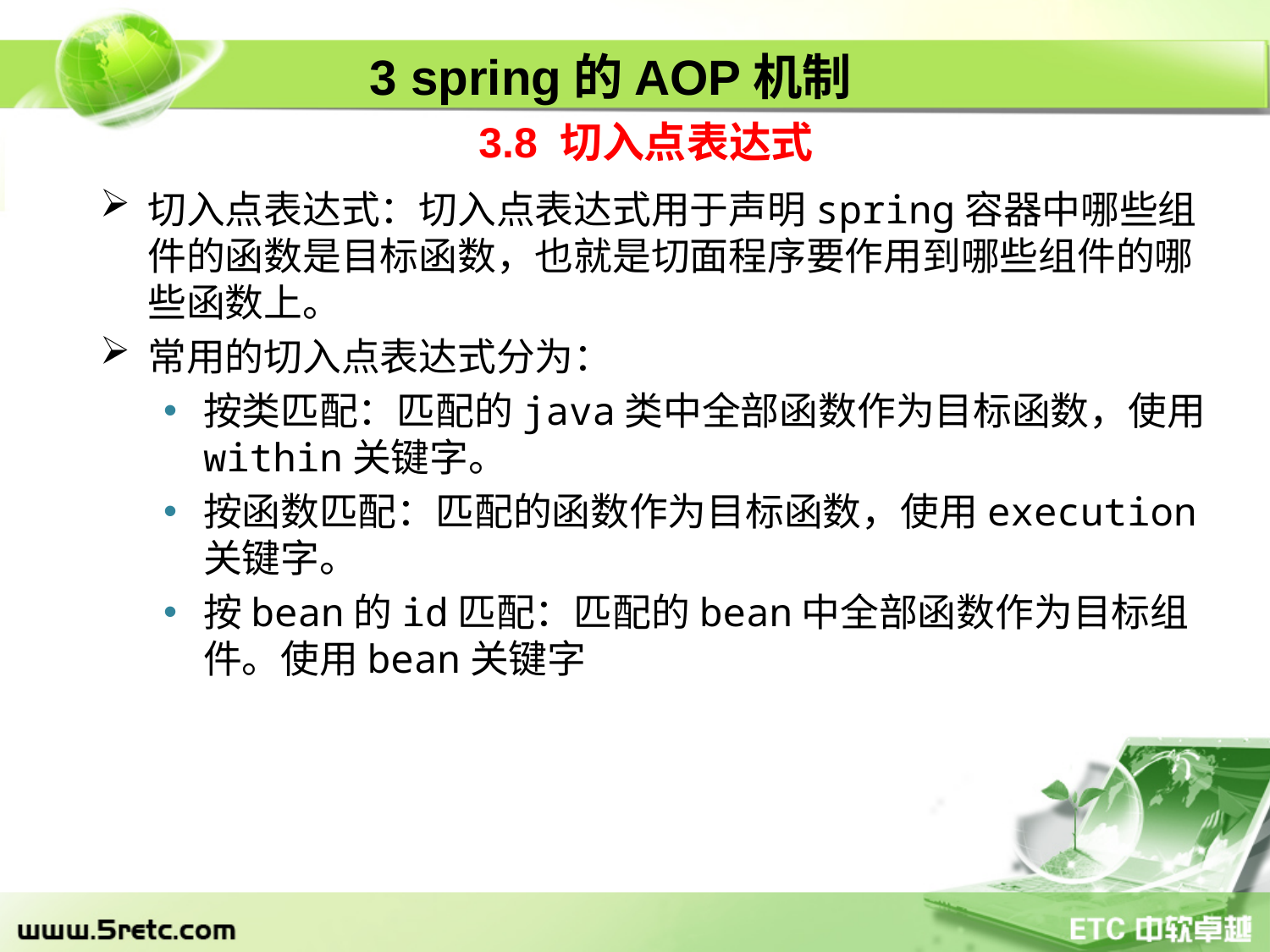

3 spring的AOP机制

3.8 切入点表达式

切入点表达式：切入点表达式用于声明spring容器中哪些组件的函数是目标函数，也就是切面程序要作用到哪些组件的哪些函数上。
常用的切入点表达式分为：
按类匹配：匹配的java类中全部函数作为目标函数，使用within关键字。
按函数匹配：匹配的函数作为目标函数，使用execution关键字。
按bean的id匹配：匹配的bean中全部函数作为目标组件。使用bean关键字